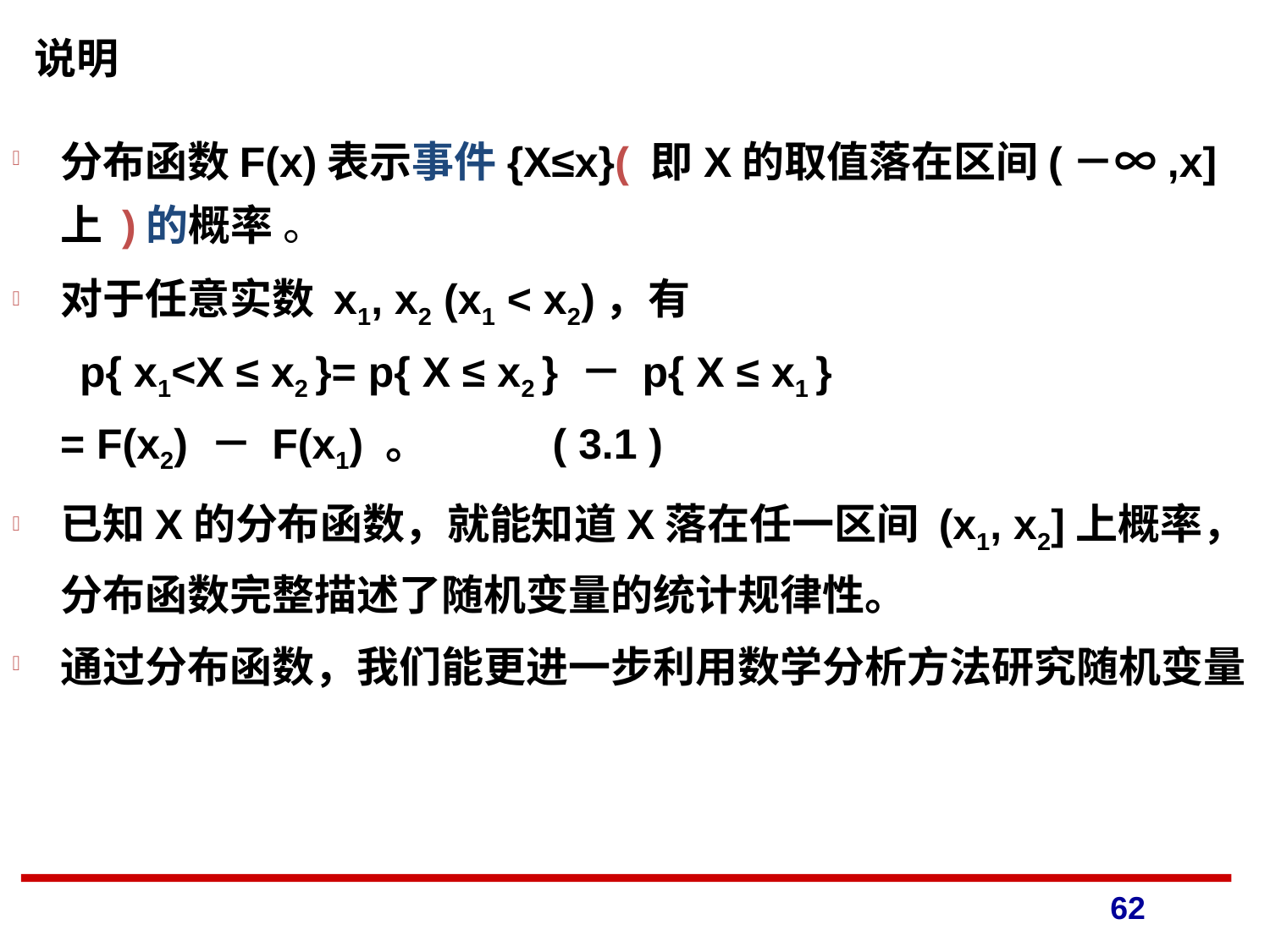

说明
分布函数F(x)表示事件{X≤x}( 即X的取值落在区间(－∞,x]上 )的概率 。
对于任意实数 x1, x2 (x1 < x2)，有
 p{ x1<X ≤ x2 }= p{ X ≤ x2 } － p{ X ≤ x1 }
= F(x2) － F(x1) 。            ( 3.1 )
已知X的分布函数，就能知道X落在任一区间 (x1, x2]上概率，分布函数完整描述了随机变量的统计规律性。
通过分布函数，我们能更进一步利用数学分析方法研究随机变量

62